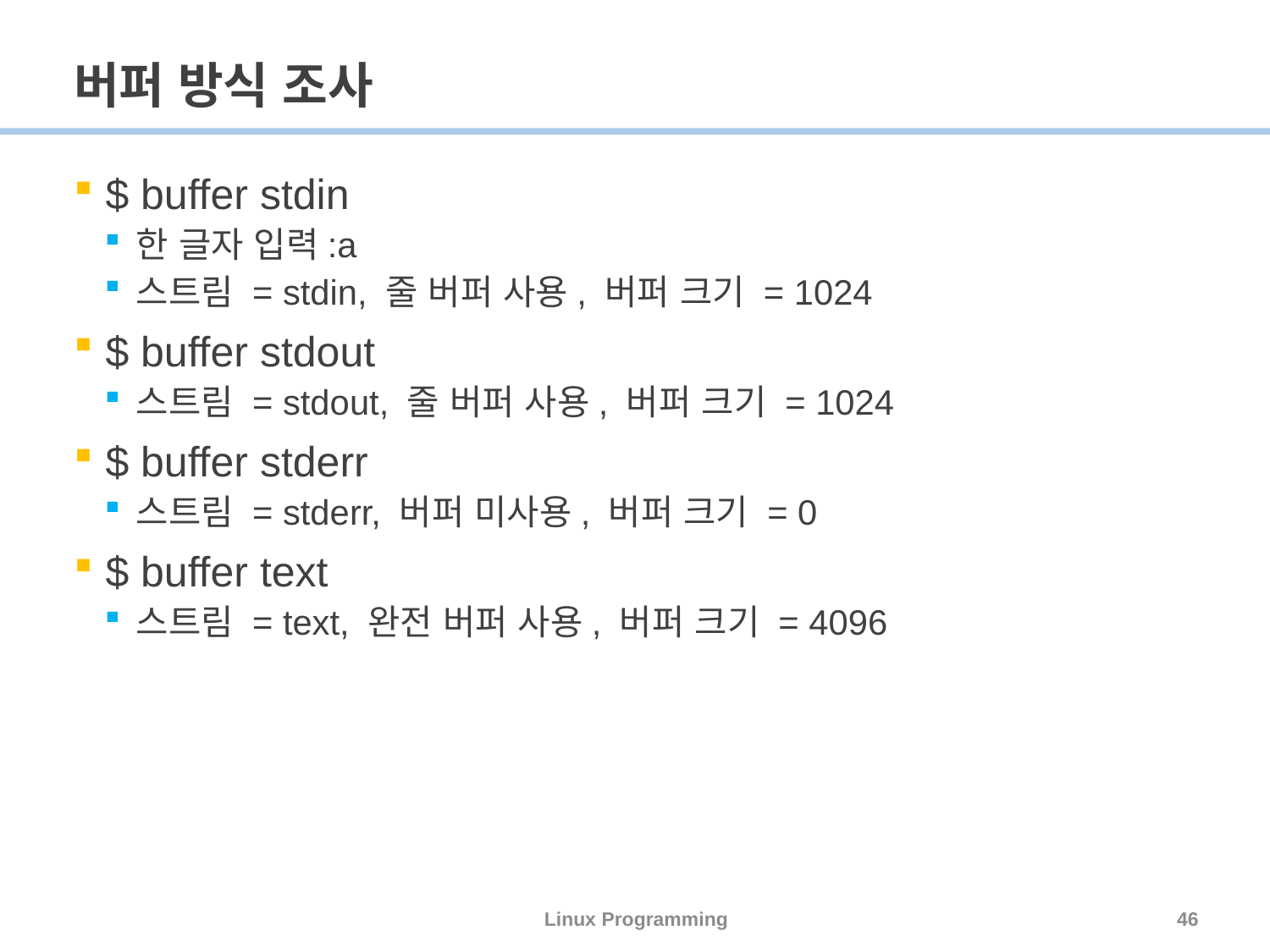

# 버퍼 방식 조사
$ buffer stdin
한 글자 입력:a
스트림 = stdin, 줄 버퍼 사용, 버퍼 크기 = 1024
$ buffer stdout
스트림 = stdout, 줄 버퍼 사용, 버퍼 크기 = 1024
$ buffer stderr
스트림 = stderr, 버퍼 미사용, 버퍼 크기 = 0
$ buffer text
스트림 = text, 완전 버퍼 사용, 버퍼 크기 = 4096

Linux Programming
46